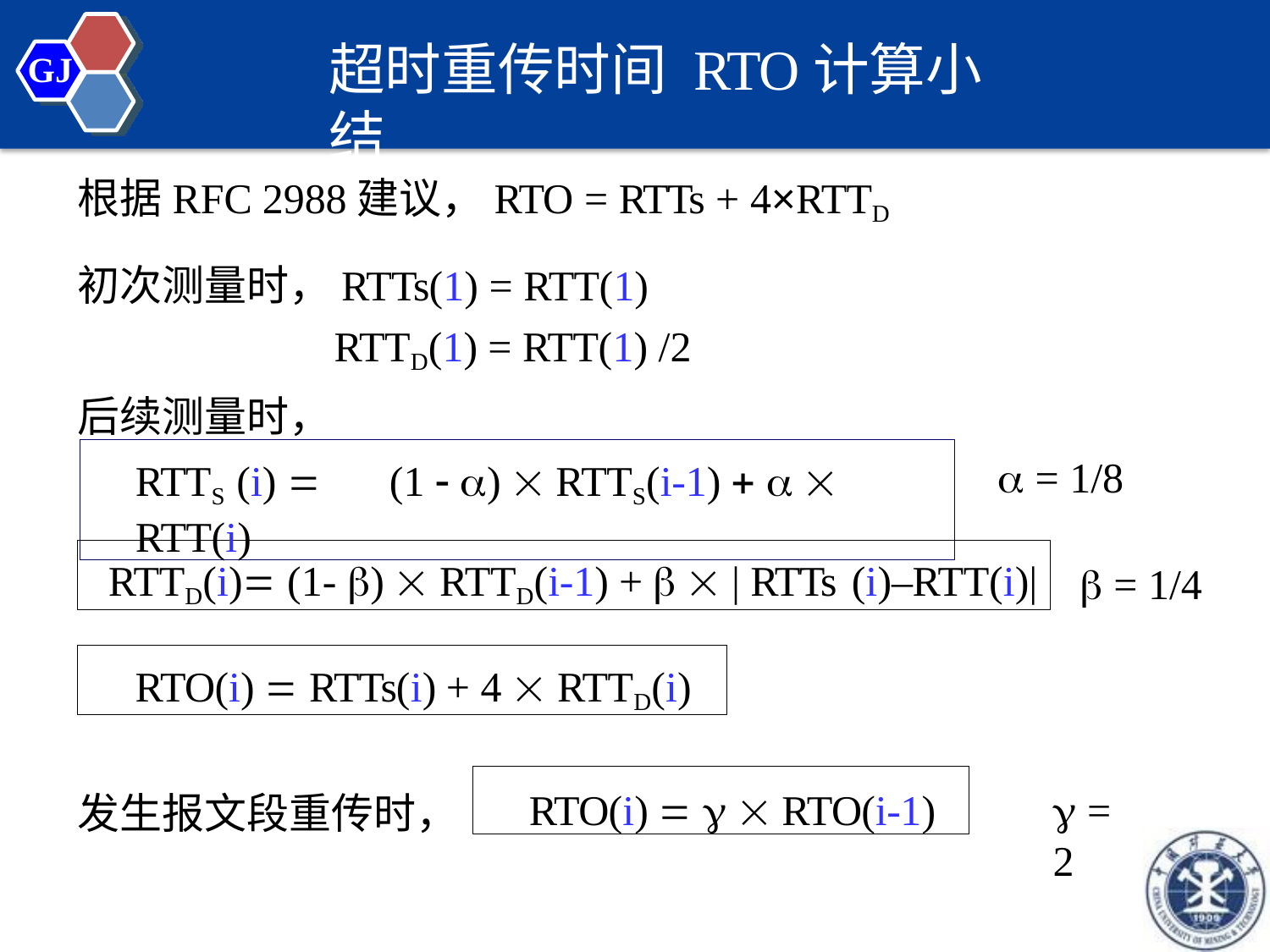

# 超时重传时间 RTO计算小结
GJ
根据RFC 2988建议，RTO = RTTs + 4×RTTD
初次测量时，RTTs(1) = RTT(1)
RTTD(1) = RTT(1) /2
后续测量时，
RTTS (i) =	(1 − α) × RTTS(i-1) + α × RTT(i)
α = 1/8

RTTD(i)= (1- β) × RTTD(i-1) + β × | RTTs (i)–RTT(i)|
β = 1/4
RTO(i) = RTTs(i) + 4 × RTTD(i)
RTO(i) = γ × RTO(i-1)
γ = 2
发生报文段重传时，